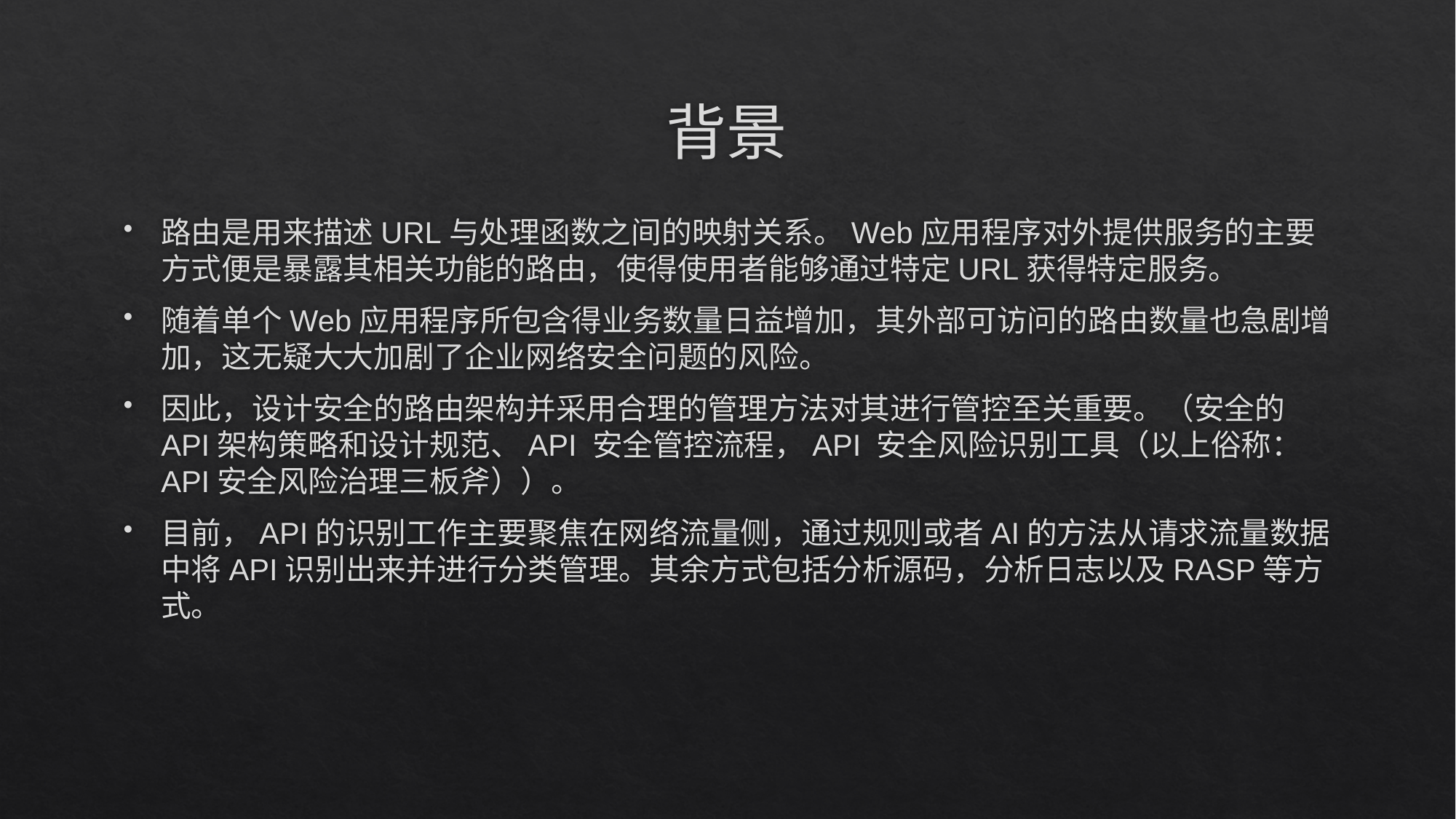

# 背景
路由是用来描述URL与处理函数之间的映射关系。Web应用程序对外提供服务的主要方式便是暴露其相关功能的路由，使得使用者能够通过特定URL获得特定服务。
随着单个Web应用程序所包含得业务数量日益增加，其外部可访问的路由数量也急剧增加，这无疑大大加剧了企业网络安全问题的风险。
因此，设计安全的路由架构并采用合理的管理方法对其进行管控至关重要。（安全的API架构策略和设计规范、API 安全管控流程，API 安全风险识别工具（以上俗称：API安全风险治理三板斧））。
目前，API的识别工作主要聚焦在网络流量侧，通过规则或者AI的方法从请求流量数据中将API识别出来并进行分类管理。其余方式包括分析源码，分析日志以及RASP等方式。